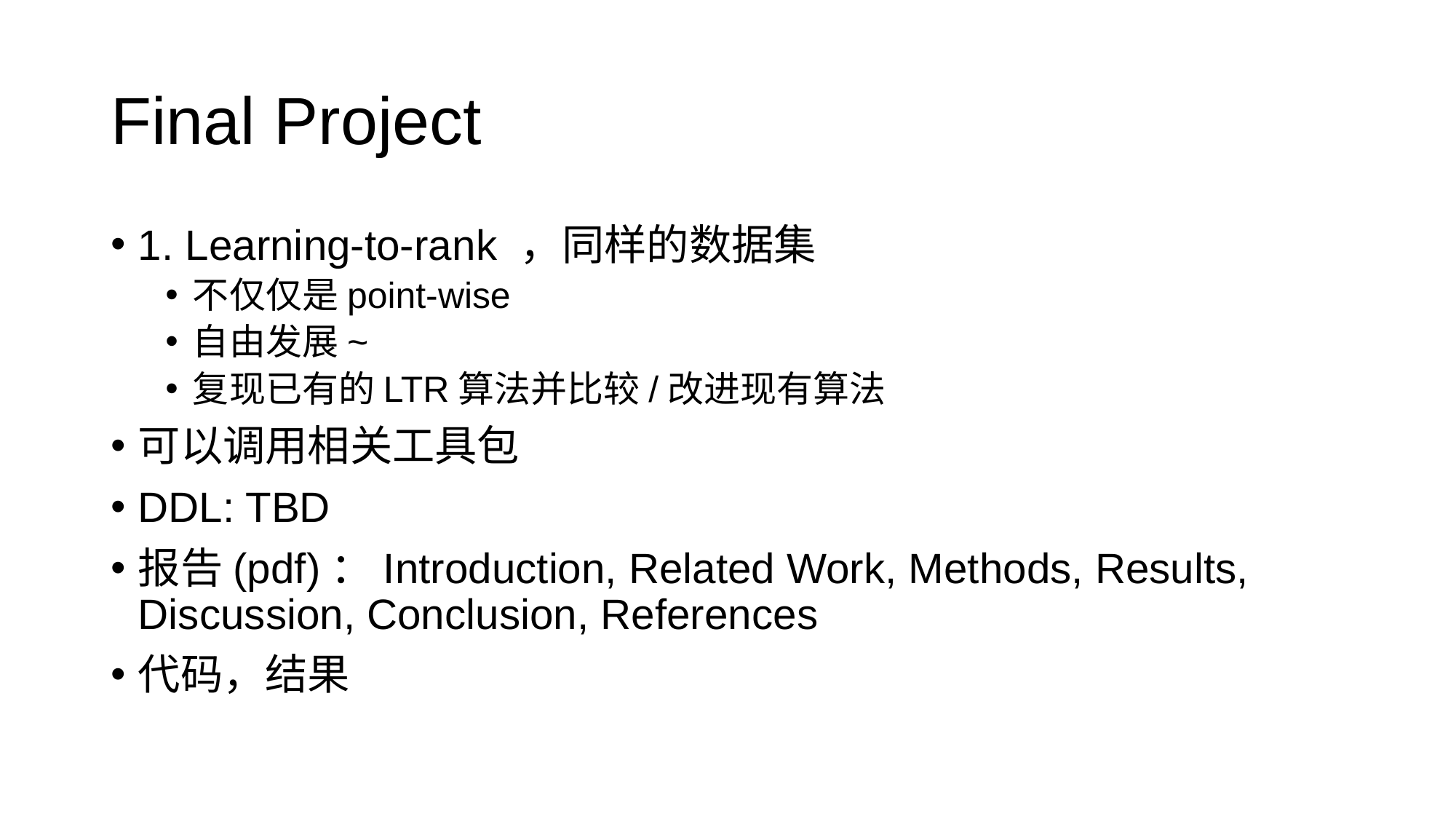

# Final Project
1. Learning-to-rank ，同样的数据集
不仅仅是point-wise
自由发展~
复现已有的LTR算法并比较/改进现有算法
可以调用相关工具包
DDL: TBD
报告(pdf)：Introduction, Related Work, Methods, Results, Discussion, Conclusion, References
代码，结果